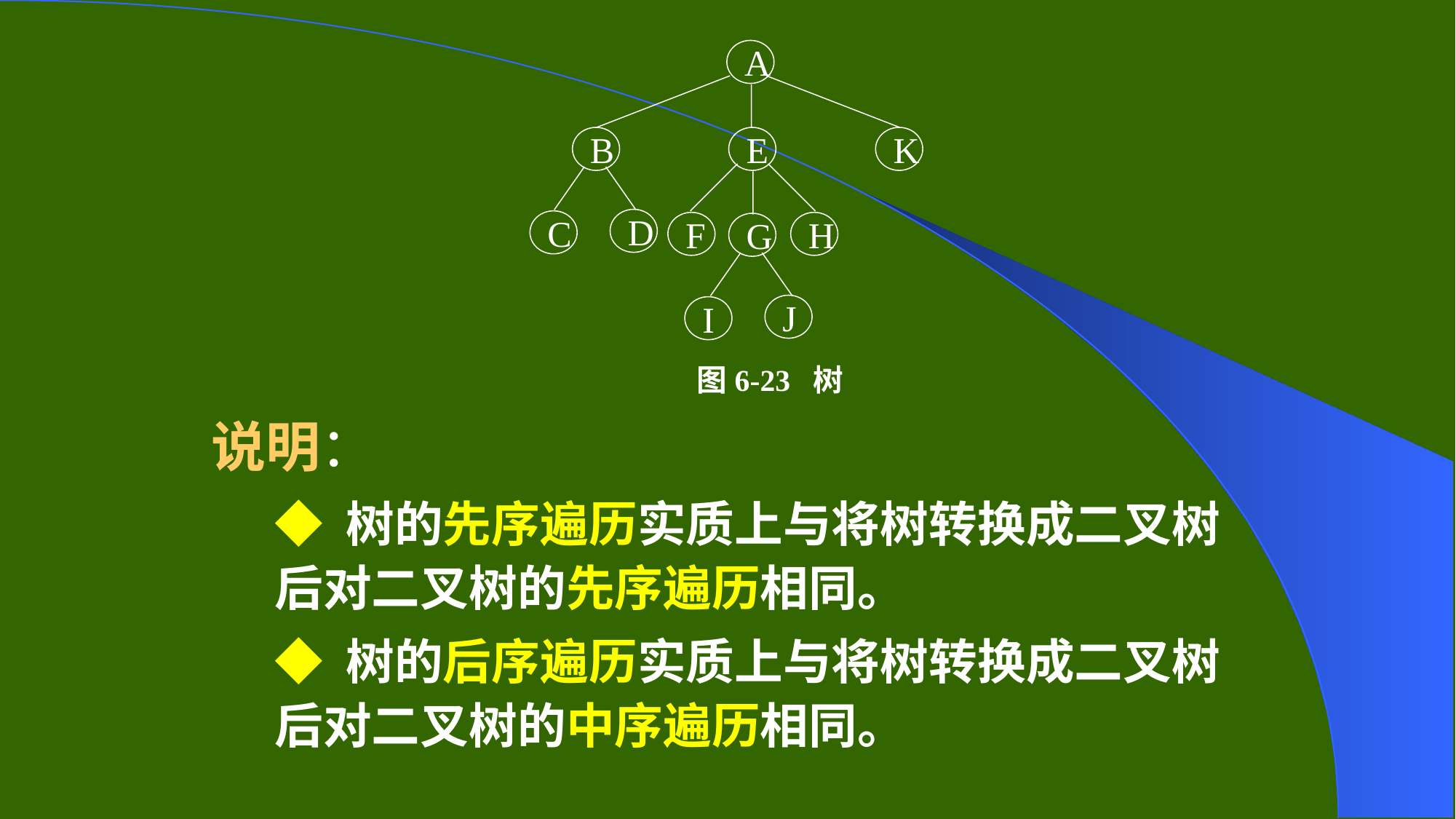

A

B

D
C
E

F
H
G

J
I
K
图6-23  树
说明：
◆ 树的先序遍历实质上与将树转换成二叉树后对二叉树的先序遍历相同。
◆ 树的后序遍历实质上与将树转换成二叉树后对二叉树的中序遍历相同。